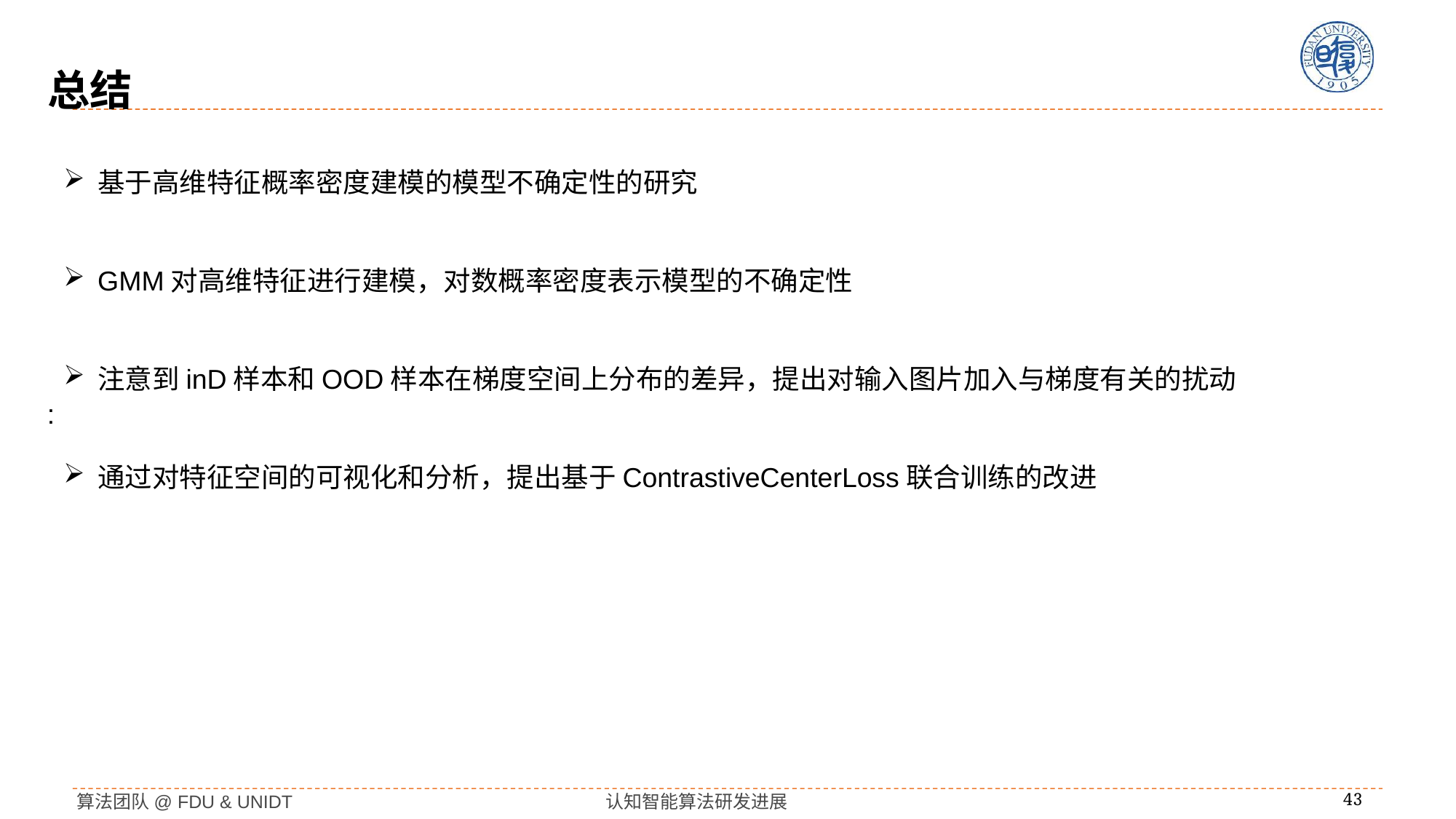

总结
基于高维特征概率密度建模的模型不确定性的研究

GMM对高维特征进行建模，对数概率密度表示模型的不确定性

注意到inD样本和OOD样本在梯度空间上分布的差异，提出对输入图片加入与梯度有关的扰动

通过对特征空间的可视化和分析，提出基于ContrastiveCenterLoss联合训练的改进
: